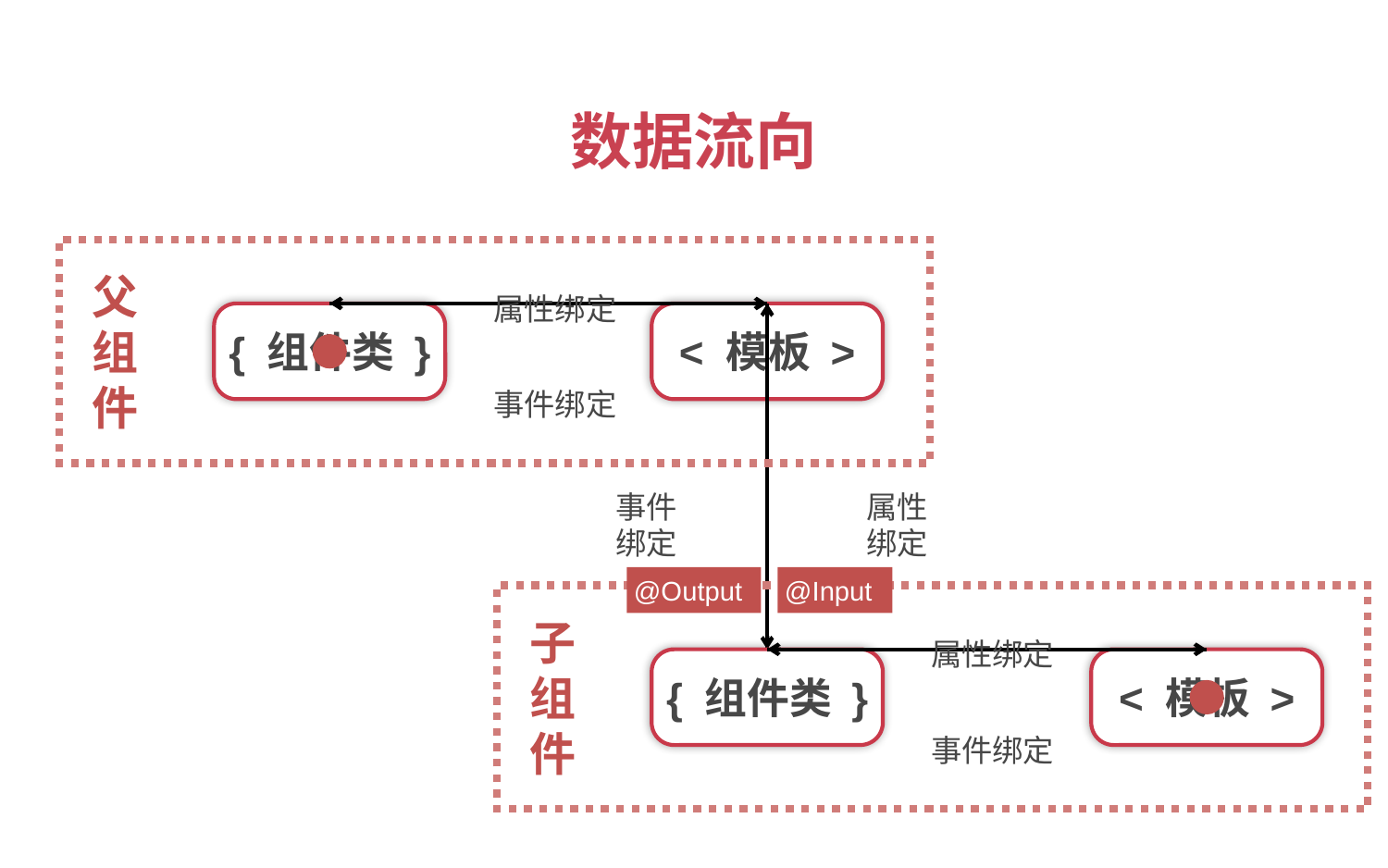

数据流向

父组件
属性绑定
{ 组件类 }
< 模板 >

事件绑定
事件
绑定
属性
绑定
@Output
@Input

子组件
属性绑定
{ 组件类 }
< 模板 >

事件绑定